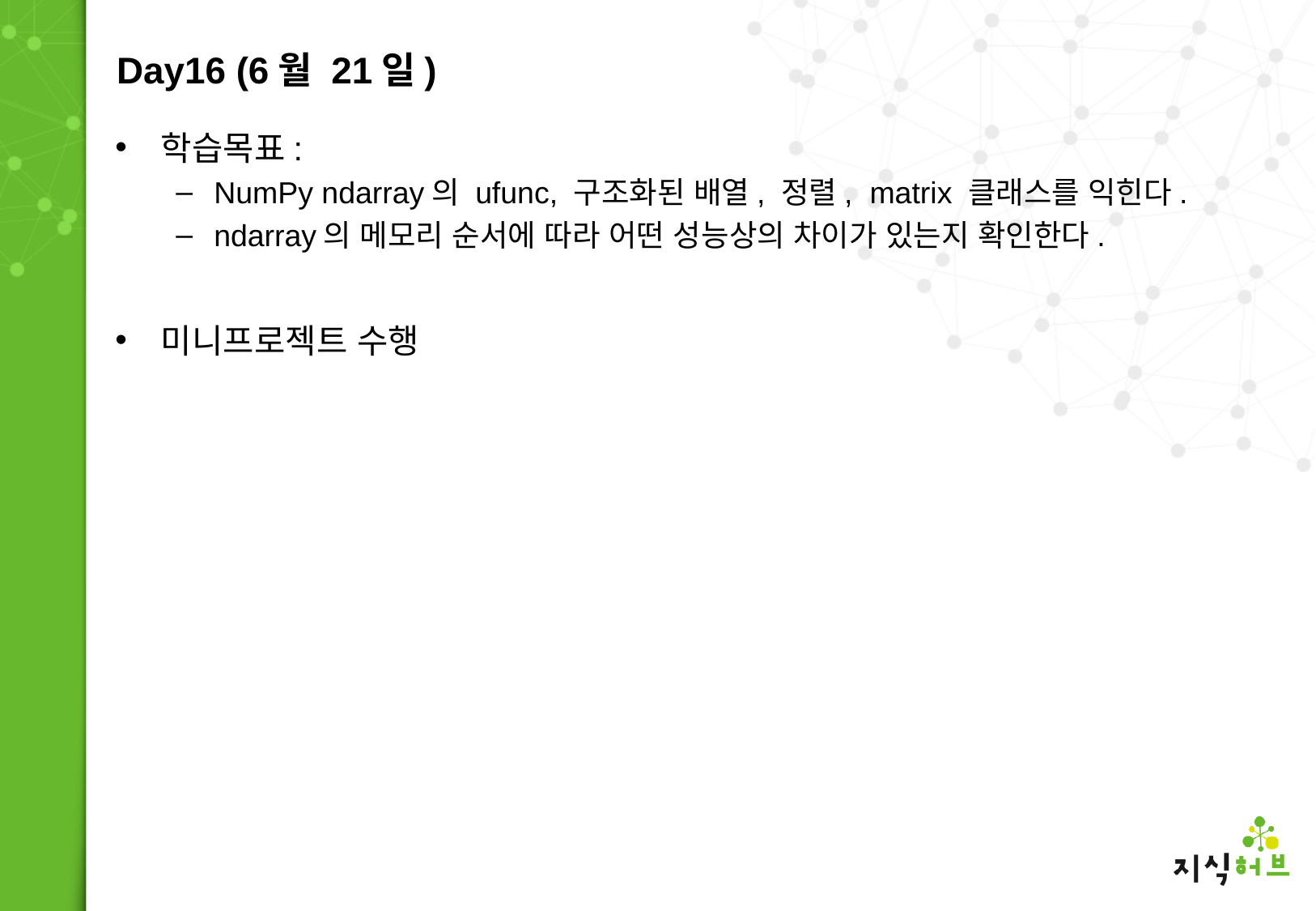

# Day16 (6월 21일)
학습목표:
NumPy ndarray의 ufunc, 구조화된 배열, 정렬,  matrix 클래스를 익힌다.
ndarray의 메모리 순서에 따라 어떤 성능상의 차이가 있는지 확인한다.

미니프로젝트 수행